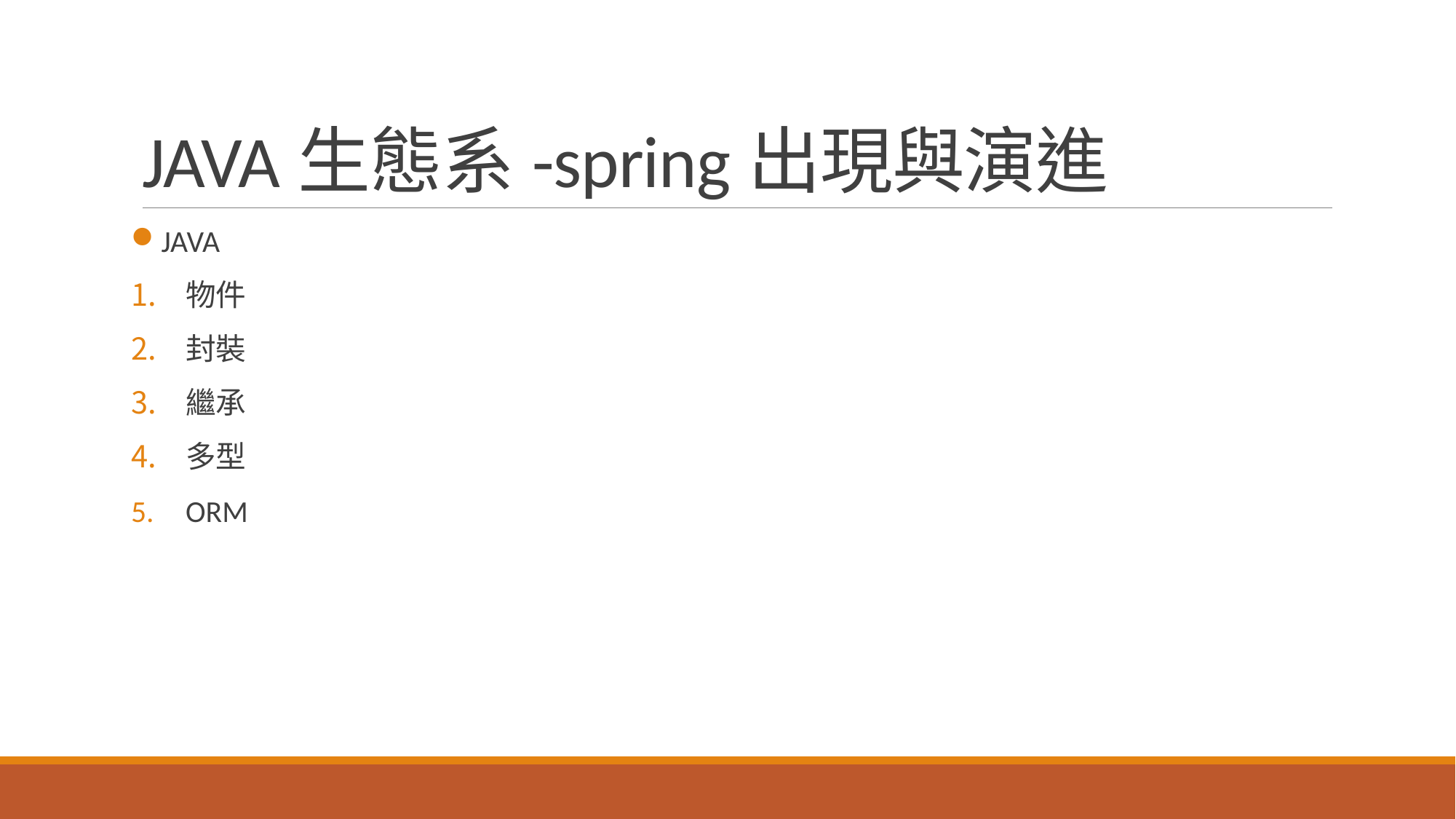

# JAVA生態系-spring出現與演進
JAVA
物件
封裝
繼承
多型
ORM